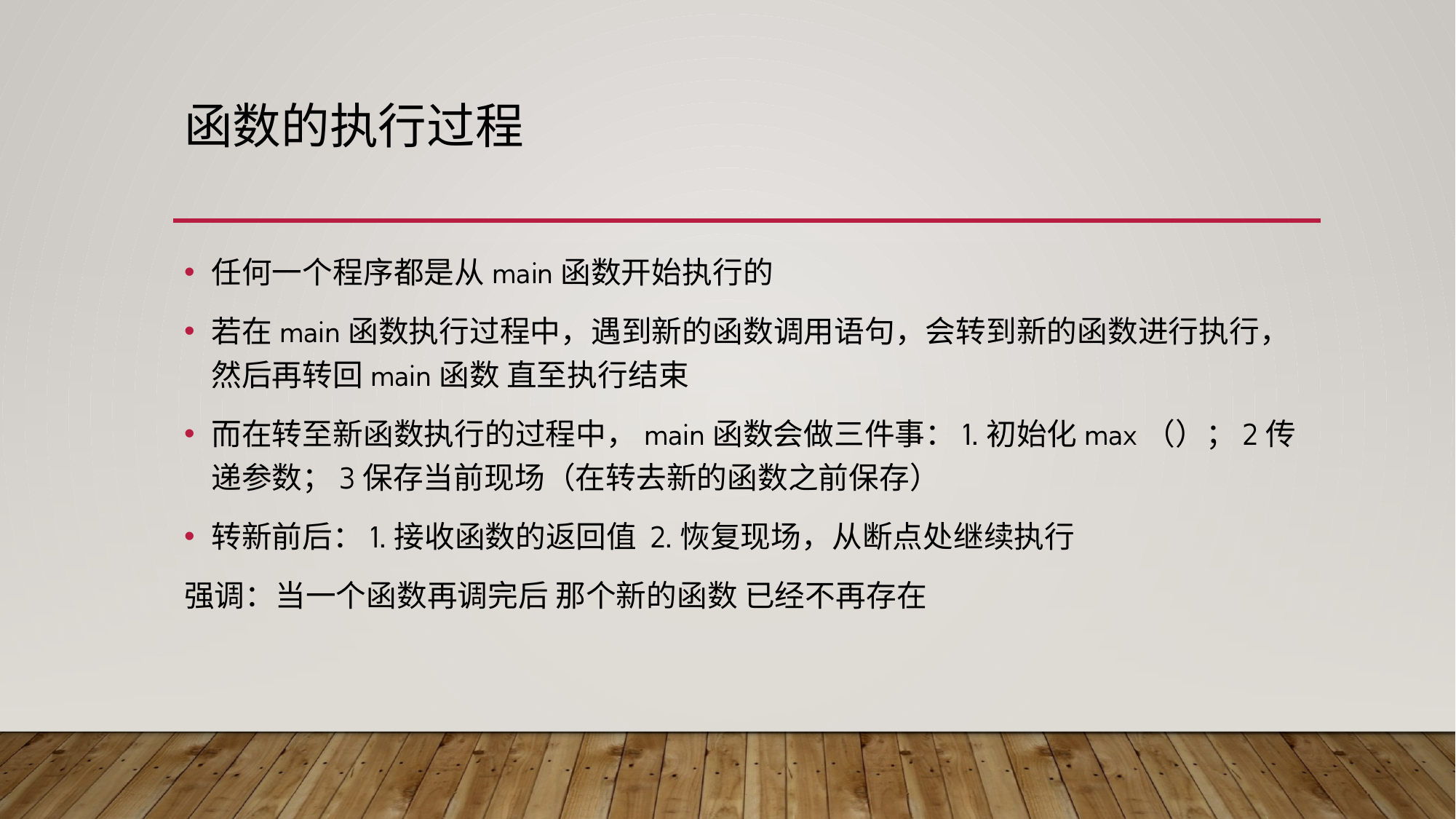

# 函数的执行过程
任何一个程序都是从main函数开始执行的
若在main函数执行过程中，遇到新的函数调用语句，会转到新的函数进行执行，然后再转回main函数 直至执行结束
而在转至新函数执行的过程中，main函数会做三件事：1.初始化max（）；2传递参数；3保存当前现场（在转去新的函数之前保存）
转新前后：1.接收函数的返回值 2.恢复现场，从断点处继续执行
强调：当一个函数再调完后 那个新的函数 已经不再存在